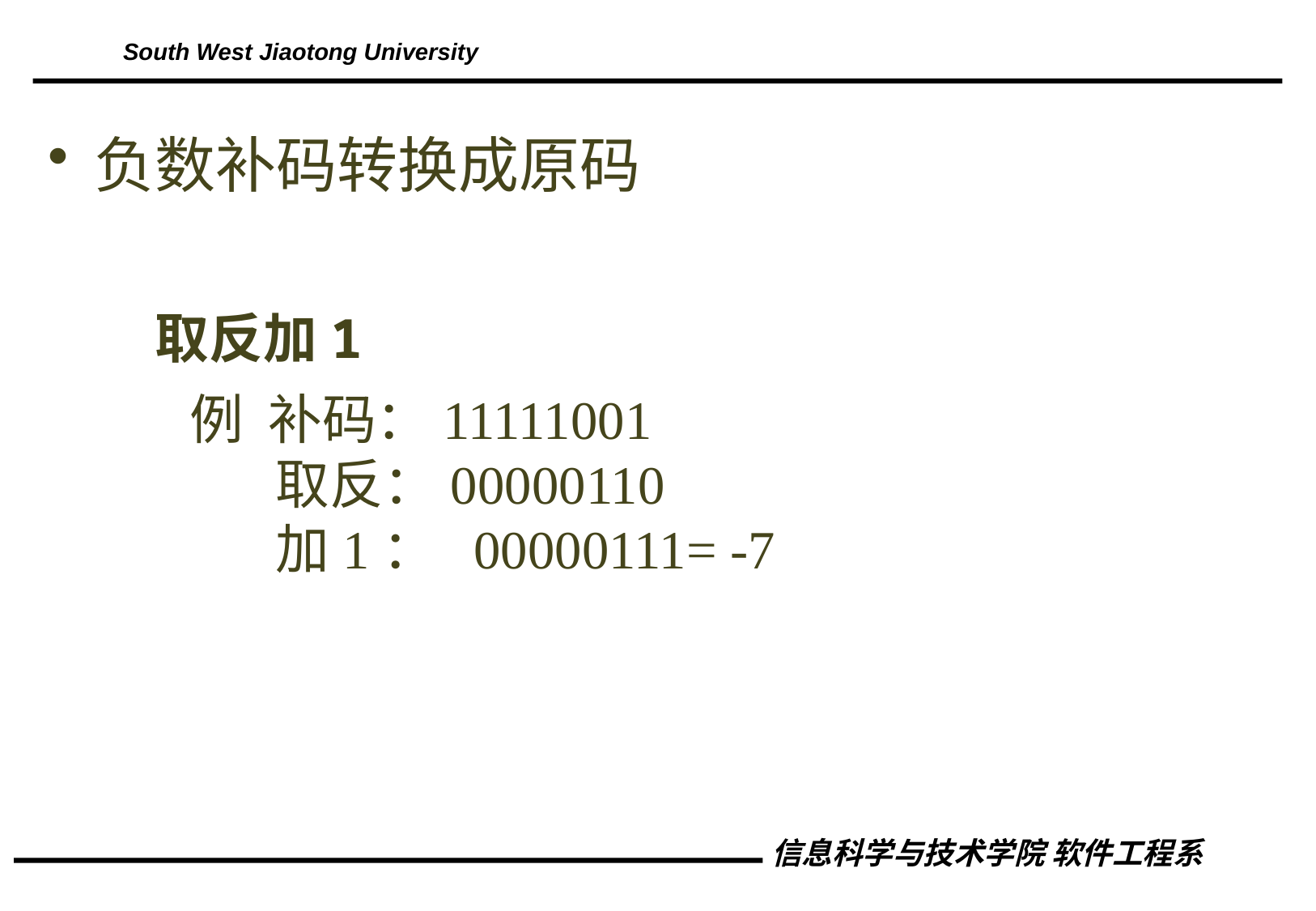

负数补码转换成原码
取反加1
例  补码：11111001
      取反：00000110
      加1：  00000111= -7